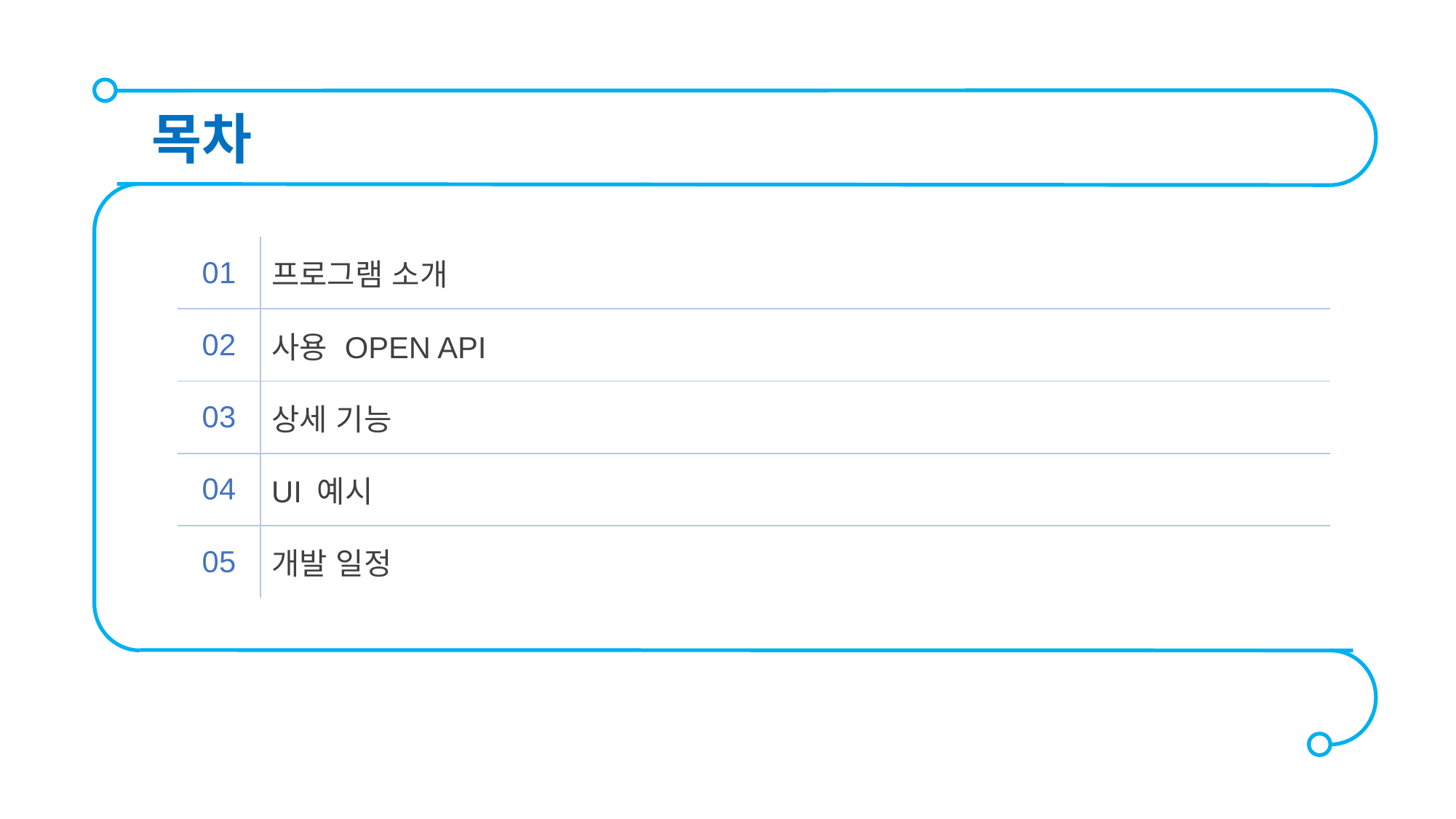

목차
| 01 | 프로그램 소개 |  |
| --- | --- | --- |
| 02 | 사용 OPEN API |  |
| 03 | 상세 기능 |  |
| 04 | UI 예시 |  |
| 05 | 개발 일정 |  |